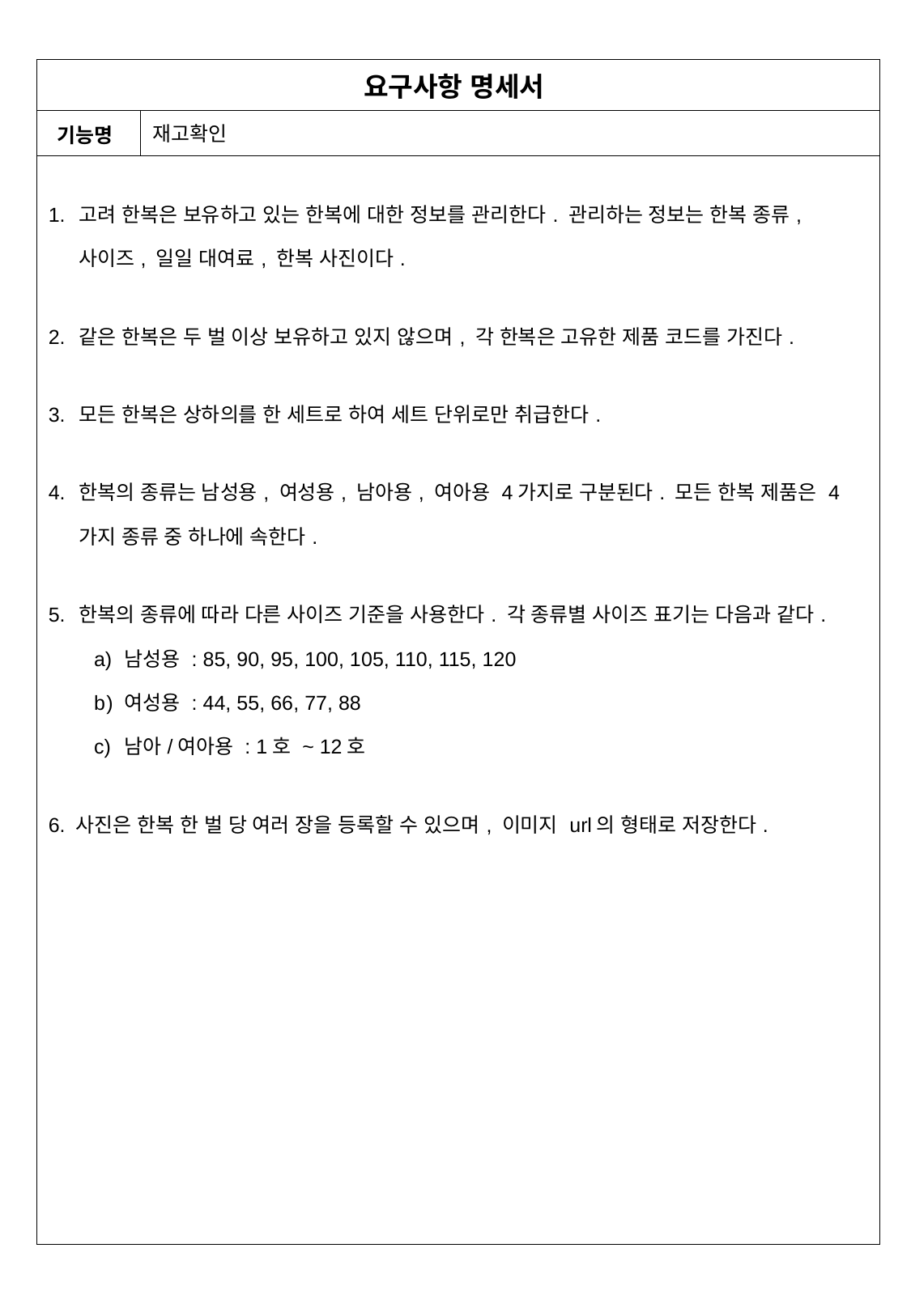

| 요구사항 명세서 |  |
| --- | --- |
| 기능명 | 재고확인 |
| 고려 한복은 보유하고 있는 한복에 대한 정보를 관리한다. 관리하는 정보는 한복 종류, 사이즈, 일일 대여료, 한복 사진이다. 같은 한복은 두 벌 이상 보유하고 있지 않으며, 각 한복은 고유한 제품 코드를 가진다. 모든 한복은 상하의를 한 세트로 하여 세트 단위로만 취급한다. 한복의 종류는 남성용, 여성용, 남아용, 여아용 4가지로 구분된다. 모든 한복 제품은 4가지 종류 중 하나에 속한다. 한복의 종류에 따라 다른 사이즈 기준을 사용한다. 각 종류별 사이즈 표기는 다음과 같다. 남성용 : 85, 90, 95, 100, 105, 110, 115, 120 여성용 : 44, 55, 66, 77, 88 남아/여아용 : 1호 ~ 12호 6. 사진은 한복 한 벌 당 여러 장을 등록할 수 있으며, 이미지 url의 형태로 저장한다. |  |